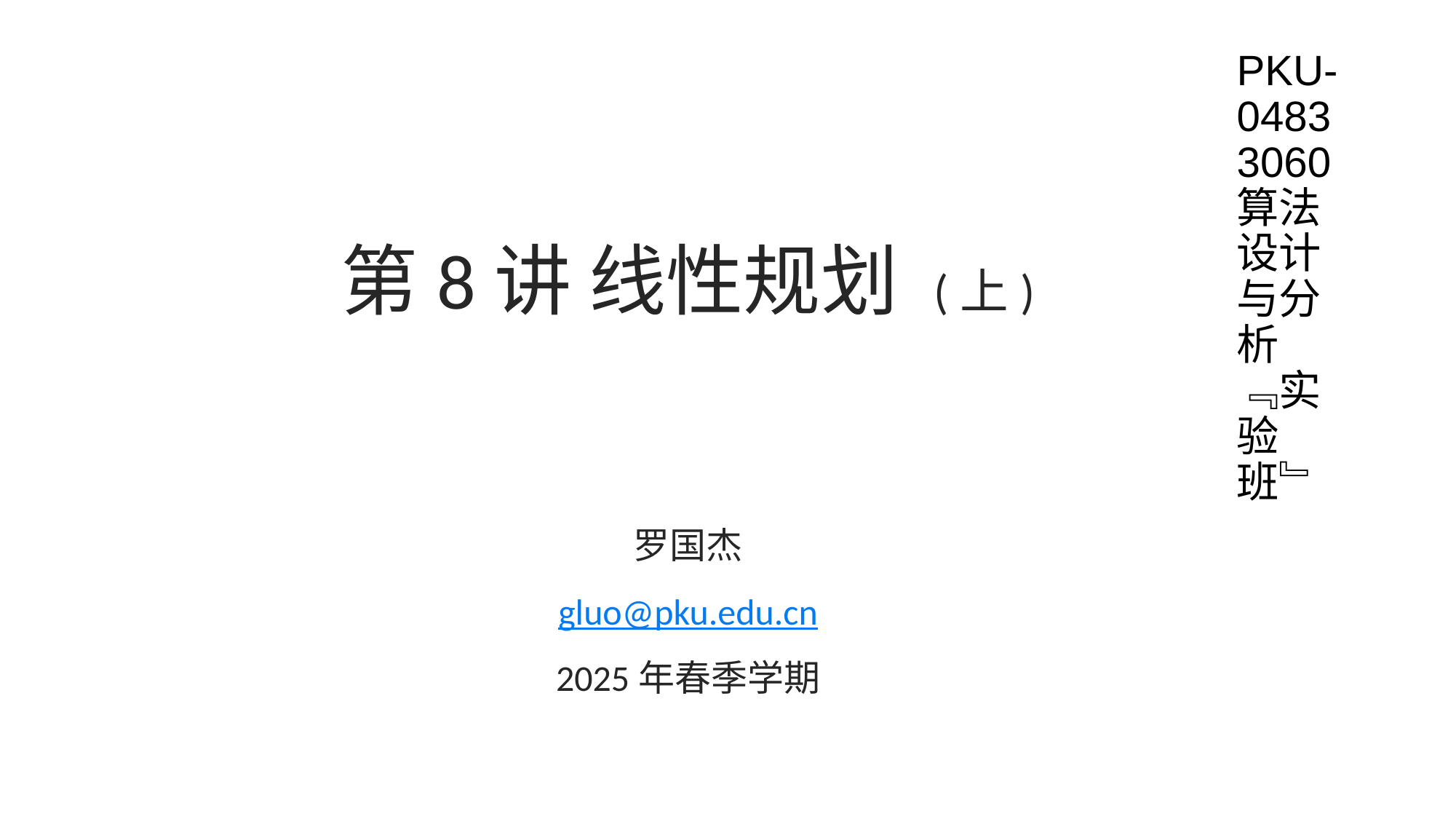

PKU-04833060
算法设计与分析﹃实验班﹄
# 第8讲 线性规划 (上)
罗国杰
gluo@pku.edu.cn
2025年春季学期